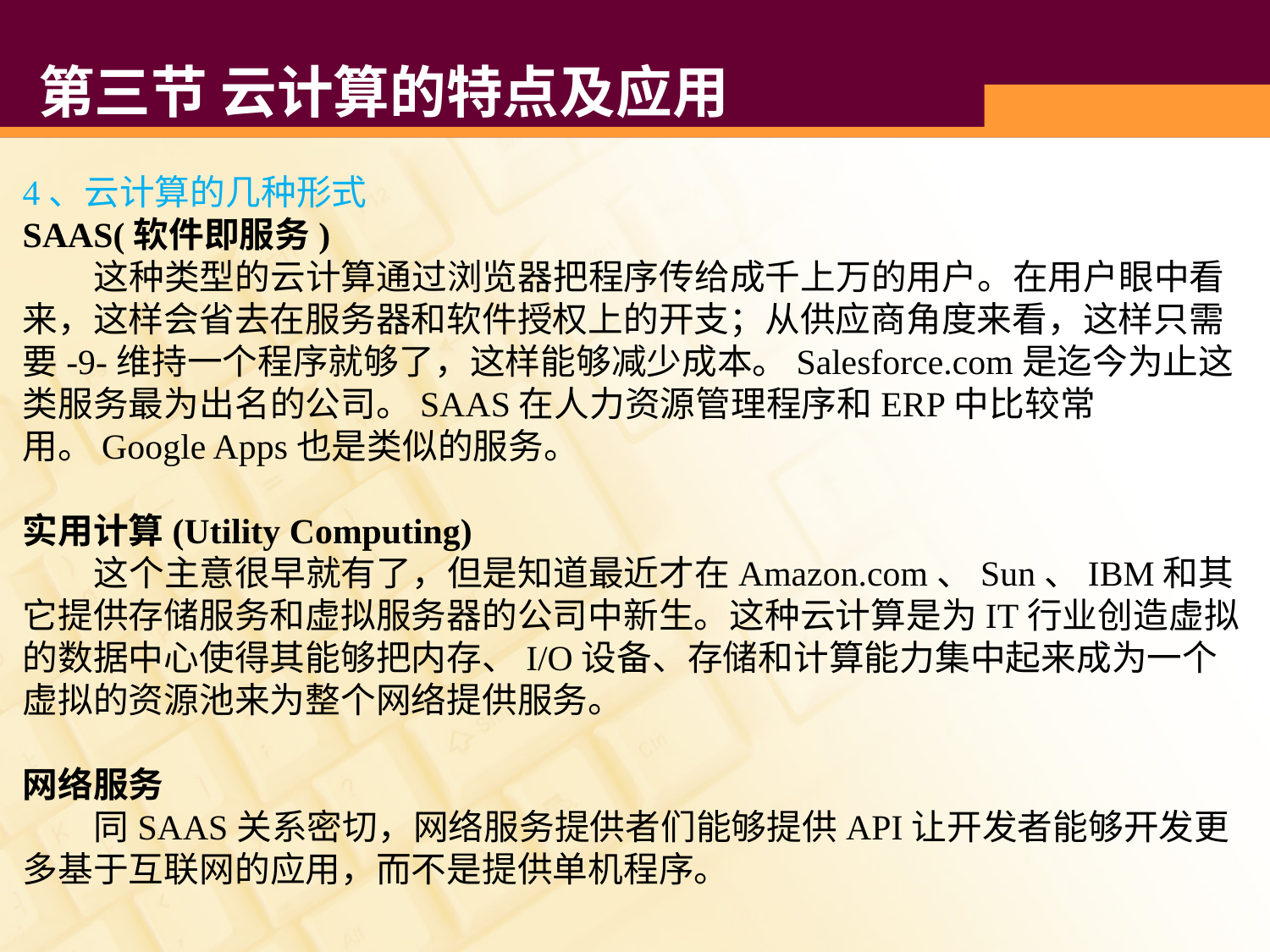

# 第三节 云计算的特点及应用
4、云计算的几种形式
SAAS(软件即服务)
        这种类型的云计算通过浏览器把程序传给成千上万的用户。在用户眼中看来，这样会省去在服务器和软件授权上的开支；从供应商角度来看，这样只需要-9-维持一个程序就够了，这样能够减少成本。Salesforce.com是迄今为止这类服务最为出名的公司。SAAS在人力资源管理程序和ERP中比较常用。Google Apps也是类似的服务。

实用计算(Utility Computing)
        这个主意很早就有了，但是知道最近才在Amazon.com、Sun、IBM和其它提供存储服务和虚拟服务器的公司中新生。这种云计算是为IT行业创造虚拟的数据中心使得其能够把内存、I/O设备、存储和计算能力集中起来成为一个虚拟的资源池来为整个网络提供服务。

网络服务
        同SAAS关系密切，网络服务提供者们能够提供API让开发者能够开发更多基于互联网的应用，而不是提供单机程序。